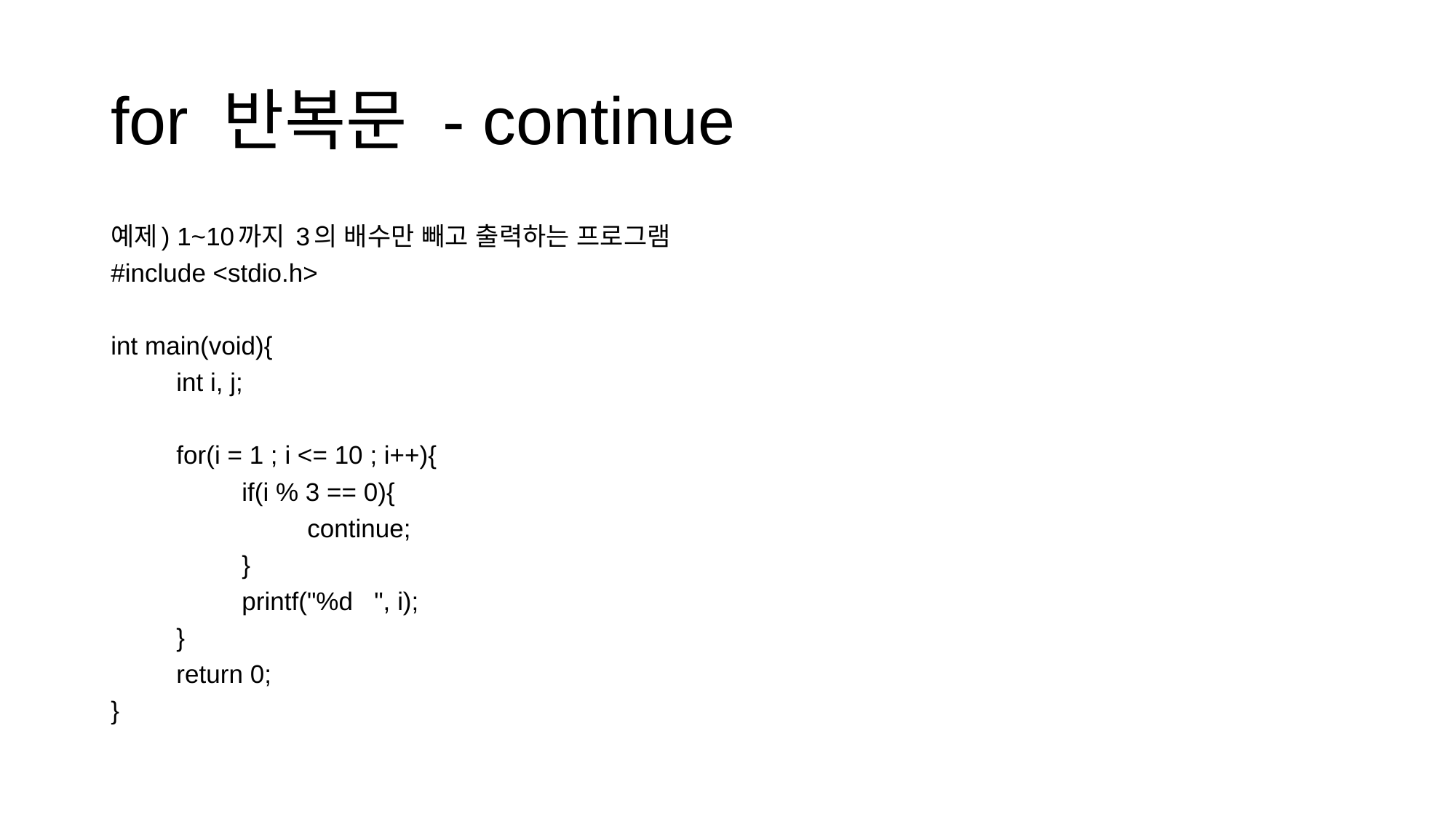

# for 반복문 - continue
예제) 1~10까지 3의 배수만 빼고 출력하는 프로그램
#include <stdio.h>

int main(void){
	int i, j;

	for(i = 1 ; i <= 10 ; i++){
		if(i % 3 == 0){
			continue;
		}
		printf("%d   ", i);
	}
	return 0;
}